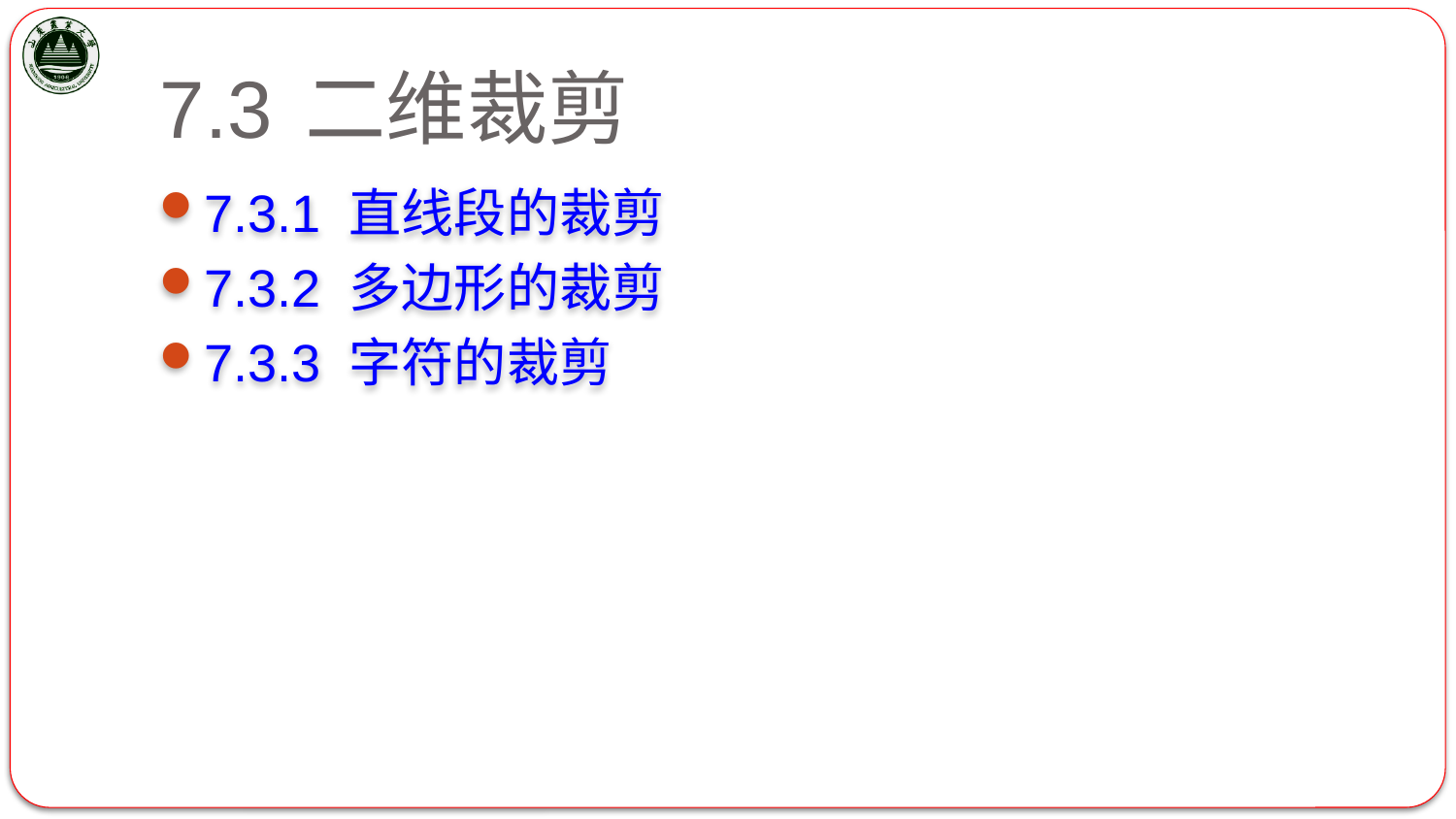

# 7.3 	二维裁剪
7.3.1 直线段的裁剪
7.3.2 多边形的裁剪
7.3.3 字符的裁剪